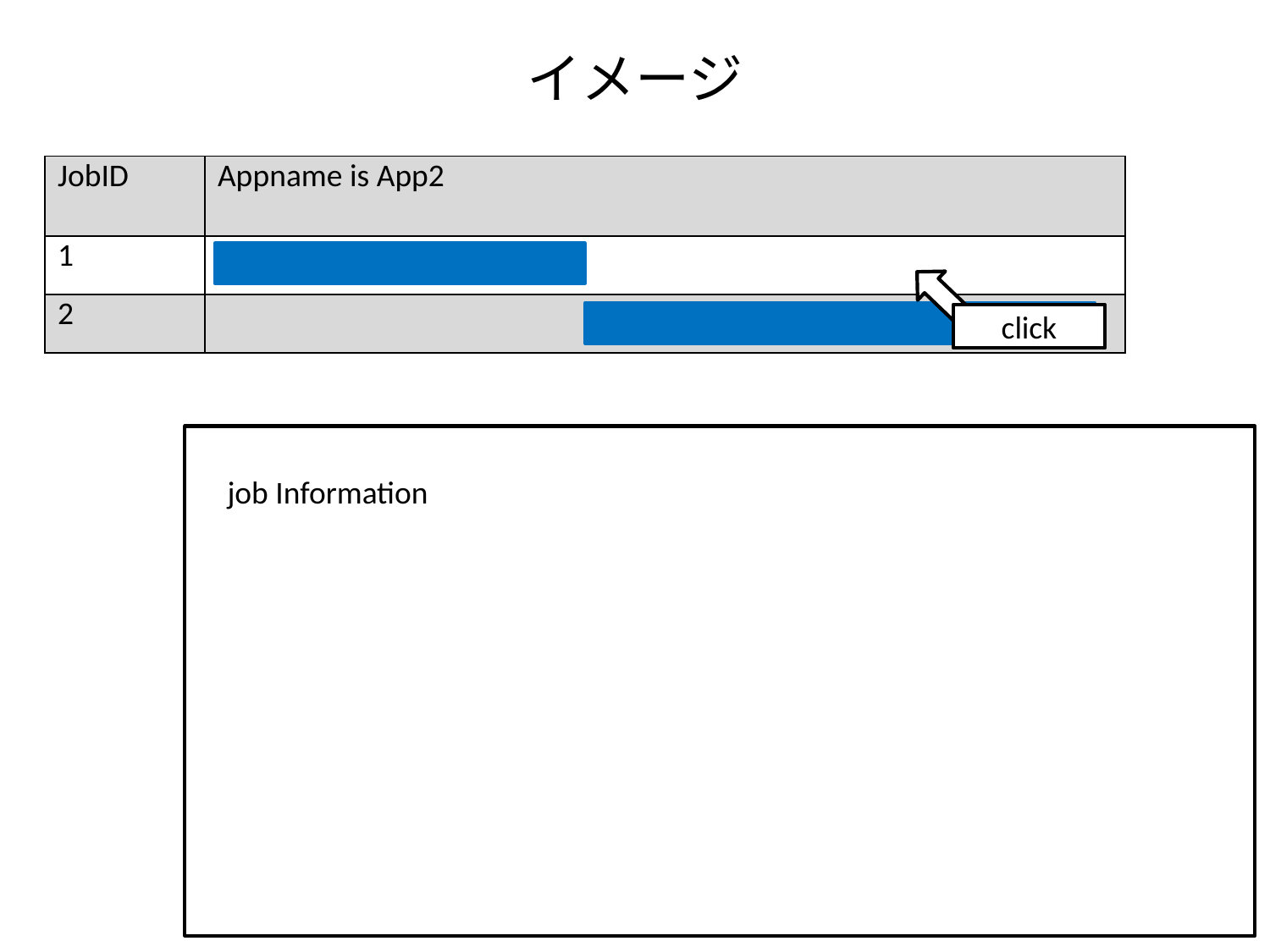

# イメージ
| JobID | Appname is App2 |
| --- | --- |
| 1 |  |
| 2 |  |

click

job Information